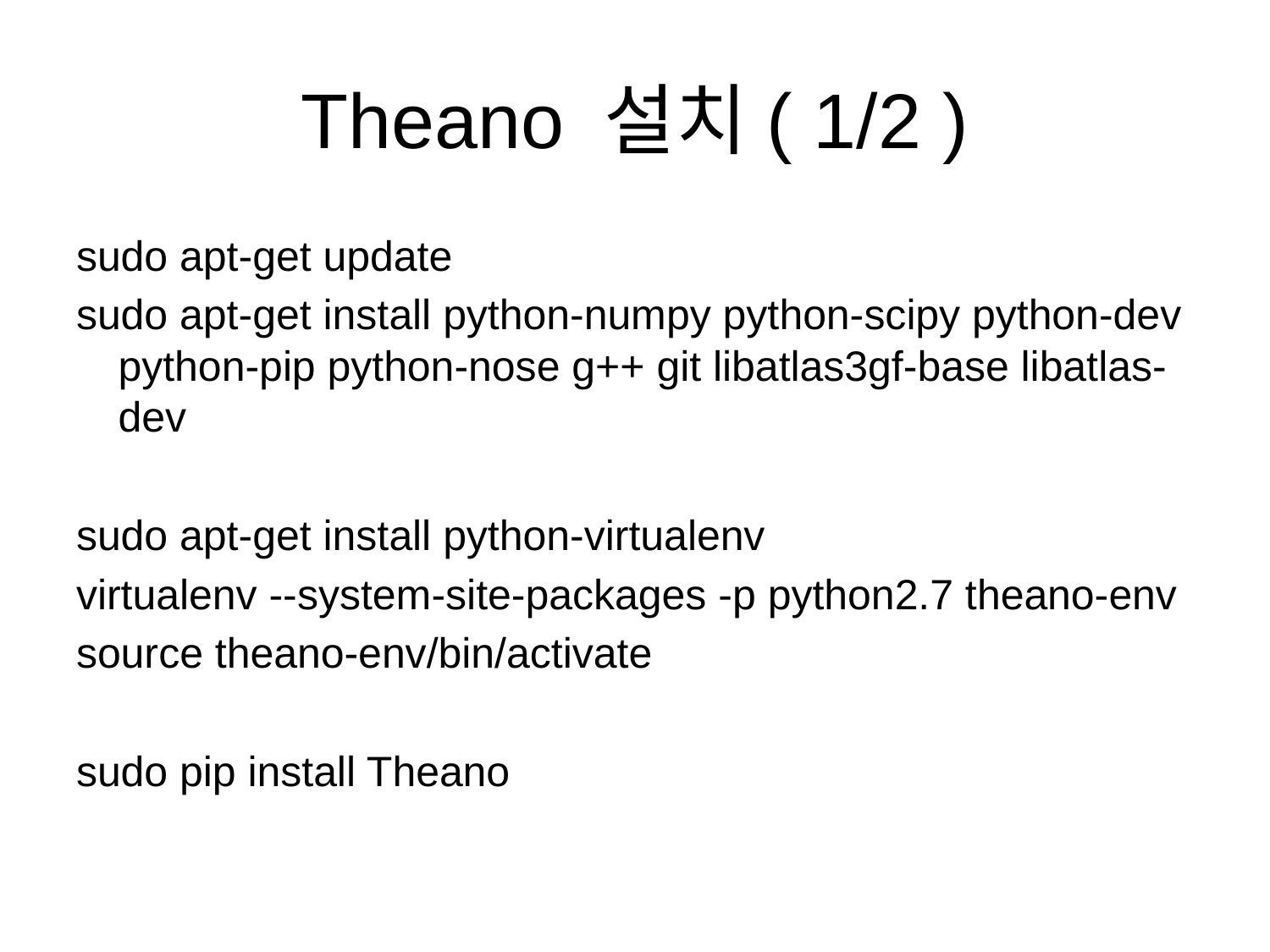

# Theano 설치( 1/2 )
sudo apt-get update
sudo apt-get install python-numpy python-scipy python-dev python-pip python-nose g++ git libatlas3gf-base libatlas-dev

sudo apt-get install python-virtualenv
virtualenv --system-site-packages -p python2.7 theano-env
source theano-env/bin/activate

sudo pip install Theano